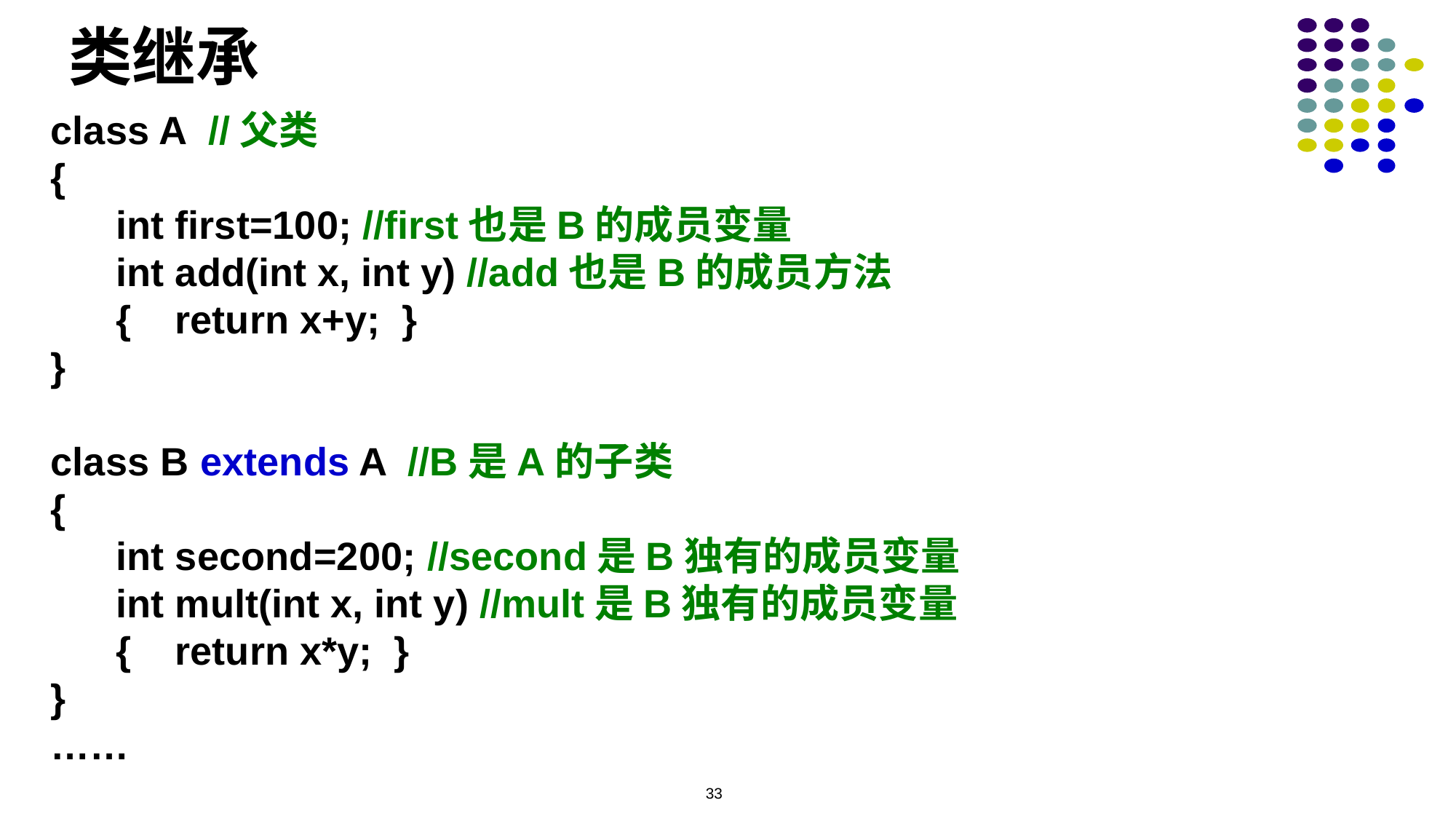

# 类继承
class A  //父类
{
      int first=100; //first也是B的成员变量
      int add(int x, int y) //add也是B的成员方法
      {    return x+y;  }
}

class B extends A  //B是A的子类
{
      int second=200; //second是B独有的成员变量
      int mult(int x, int y) //mult是B独有的成员变量
      {    return x*y;  }
}
……
33